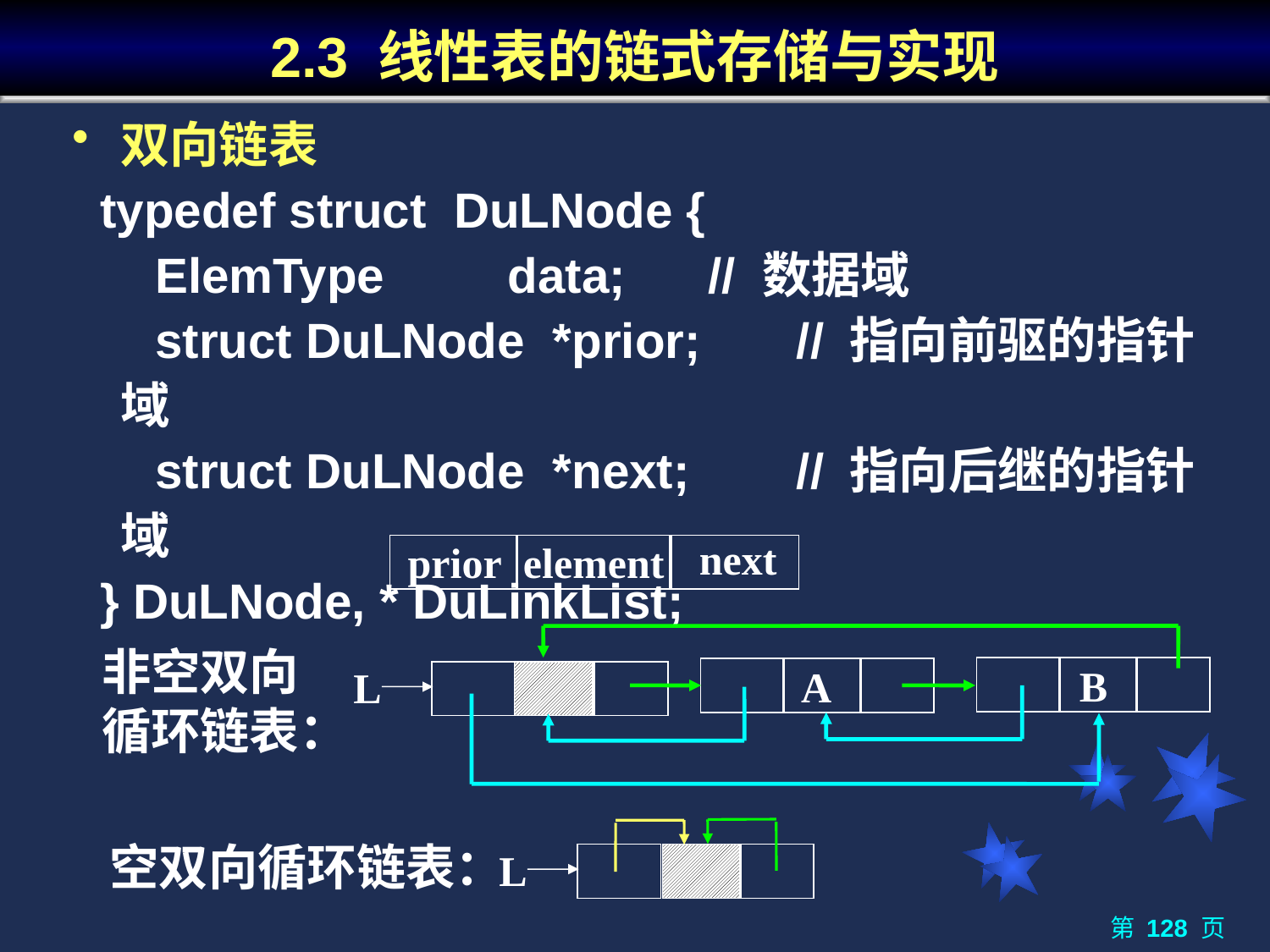

# 2.3 线性表的链式存储与实现
双向链表
  typedef struct  DuLNode {
      ElemType         data;      // 数据域
      struct DuLNode  *prior;	   // 指向前驱的指针域
      struct DuLNode  *next;	   // 指向后继的指针域
  } DuLNode, * DuLinkList;
next
element
prior

非空双向循环链表：
B
A
L

空双向循环链表：
L

第 128 页